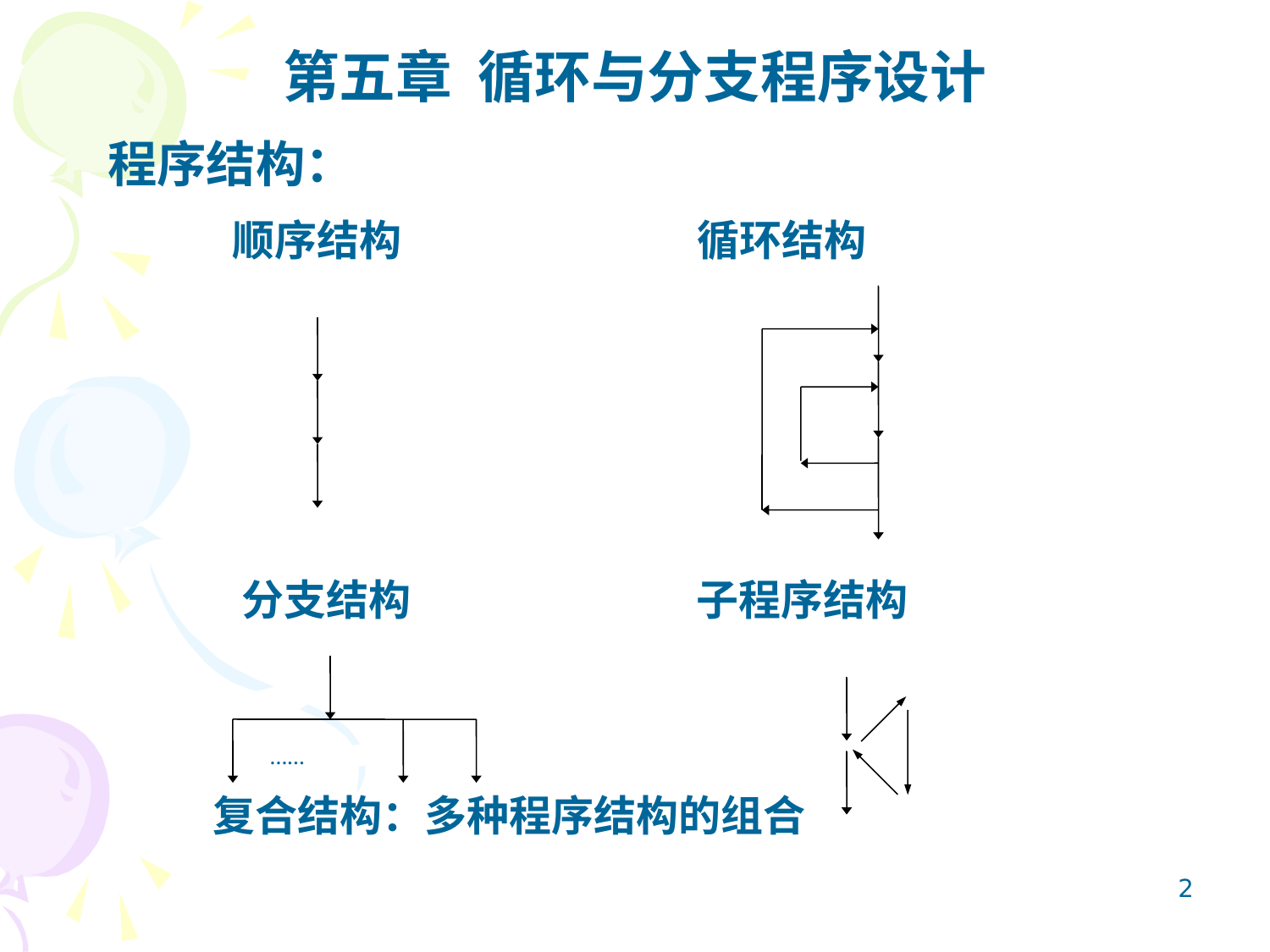

# 第五章  循环与分支程序设计
程序结构：
            顺序结构                               循环结构

             分支结构                              子程序结构

          复合结构：多种程序结构的组合

……

2